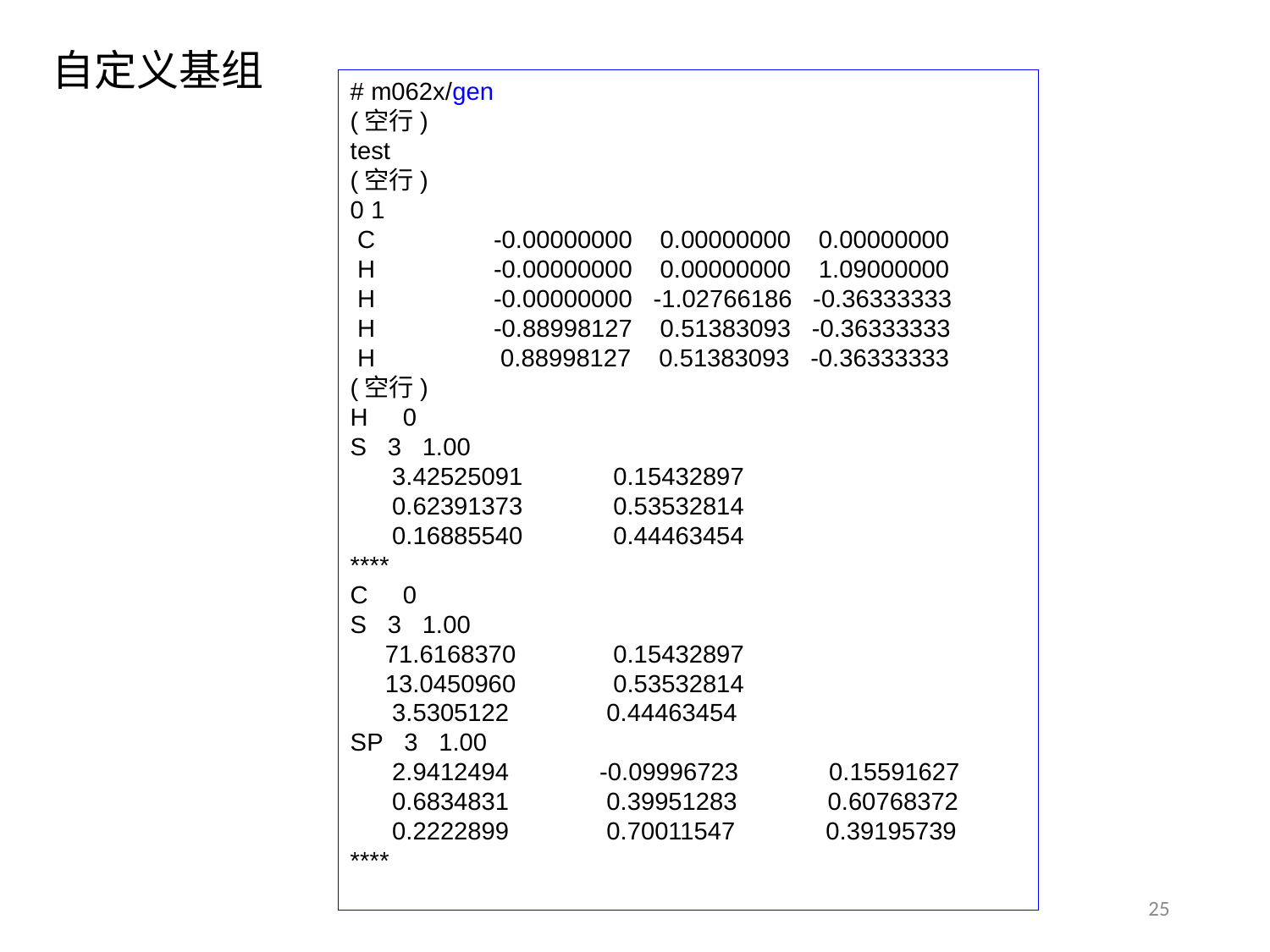

自定义基组
# m062x/gen (空行) test (空行) 0 1  C                 -0.00000000    0.00000000    0.00000000  H                 -0.00000000    0.00000000    1.09000000  H                 -0.00000000   -1.02766186   -0.36333333  H                 -0.88998127    0.51383093   -0.36333333  H                  0.88998127    0.51383093   -0.36333333 (空行) H     0 S   3   1.00       3.42525091             0.15432897              0.62391373             0.53532814              0.16885540             0.44463454        **** C     0 S   3   1.00      71.6168370              0.15432897             13.0450960              0.53532814              3.5305122              0.44463454        SP   3   1.00       2.9412494             -0.09996723             0.15591627              0.6834831              0.39951283             0.60768372              0.2222899              0.70011547             0.39195739        ****
25